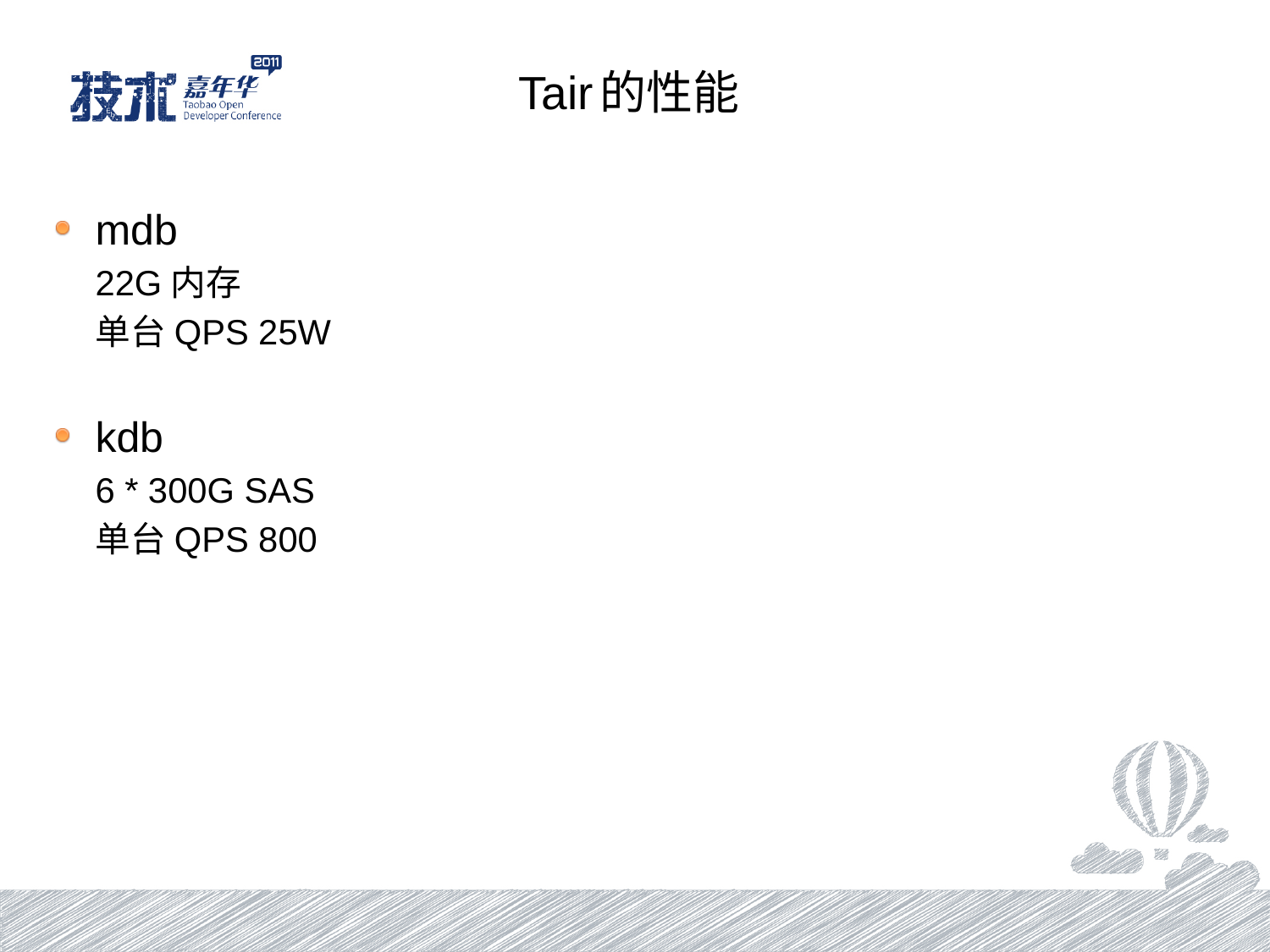

# Tair的性能
mdb
	22G内存
	单台QPS 25W

kdb
	6 * 300G SAS
	单台QPS 800